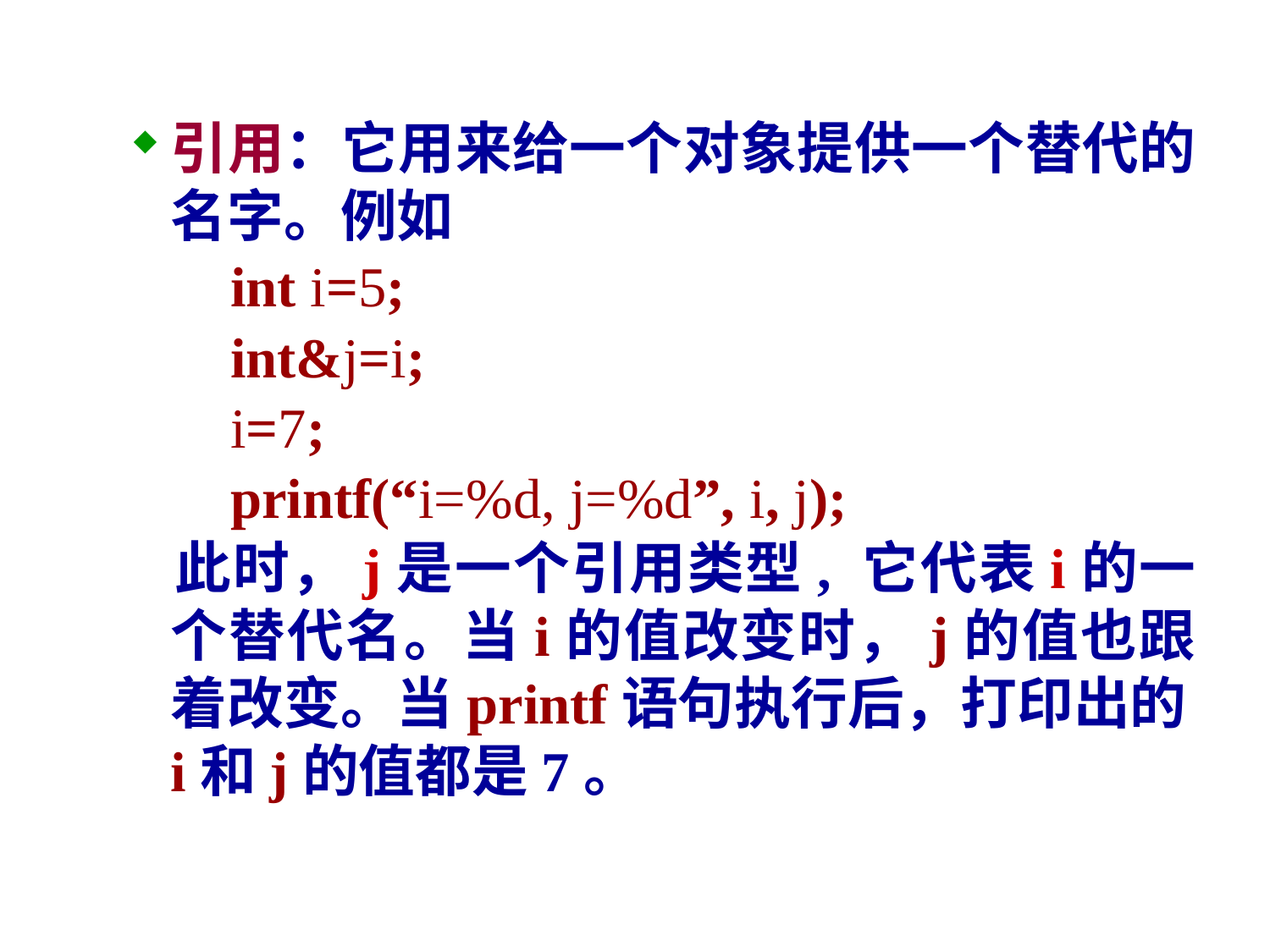

引用：它用来给一个对象提供一个替代的名字。例如
       int i=5;
       int&j=i;
       i=7;
       printf(“i=%d, j=%d”, i, j);
  此时，j是一个引用类型, 它代表i的一个替代名。当i的值改变时，j的值也跟着改变。当printf语句执行后，打印出的i和j的值都是7。

22